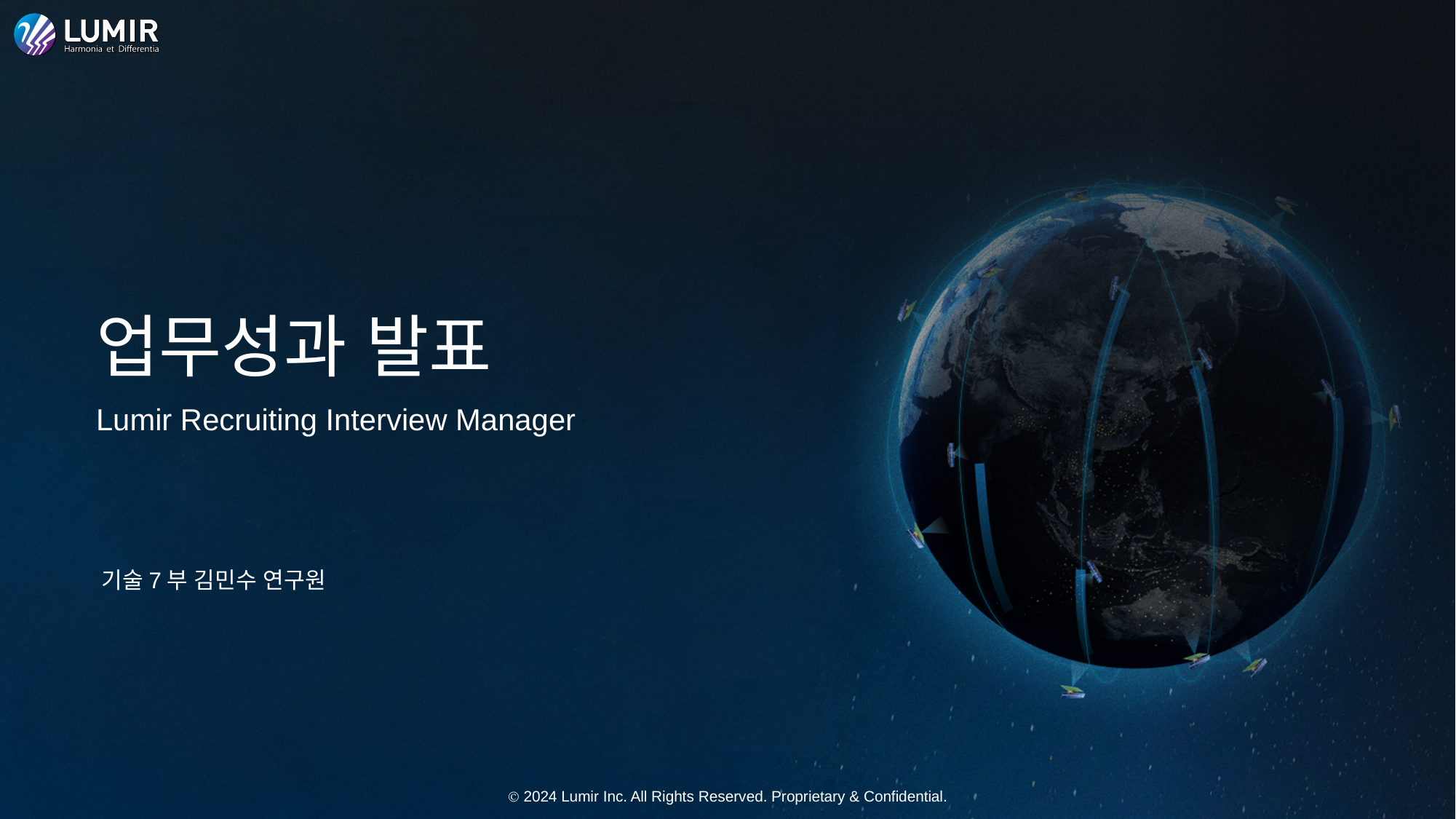

# 업무성과 발표
Lumir Recruiting Interview Manager
기술7부 김민수 연구원